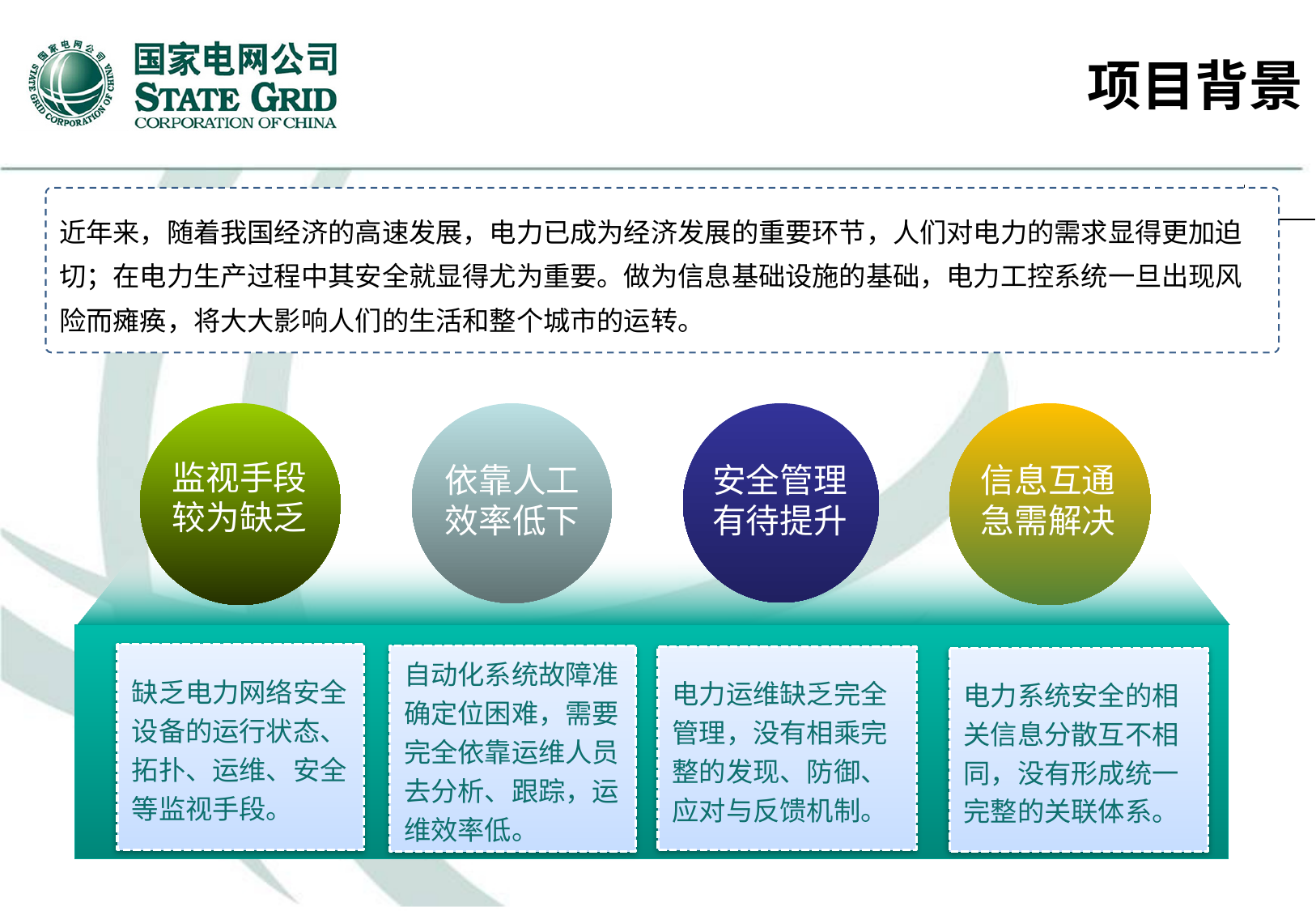

项目背景
近年来，随着我国经济的高速发展，电力已成为经济发展的重要环节，人们对电力的需求显得更加迫切；在电力生产过程中其安全就显得尤为重要。做为信息基础设施的基础，电力工控系统一旦出现风险而瘫痪，将大大影响人们的生活和整个城市的运转。

监视手段
较为缺乏

依靠人工
效率低下

安全管理
有待提升

信息互通
急需解决

自动化系统故障准确定位困难，需要完全依靠运维人员去分析、跟踪，运维效率低。
电力运维缺乏完全管理，没有相乘完整的发现、防御、应对与反馈机制。
缺乏电力网络安全设备的运行状态、拓扑、运维、安全等监视手段。
电力系统安全的相关信息分散互不相同，没有形成统一完整的关联体系。